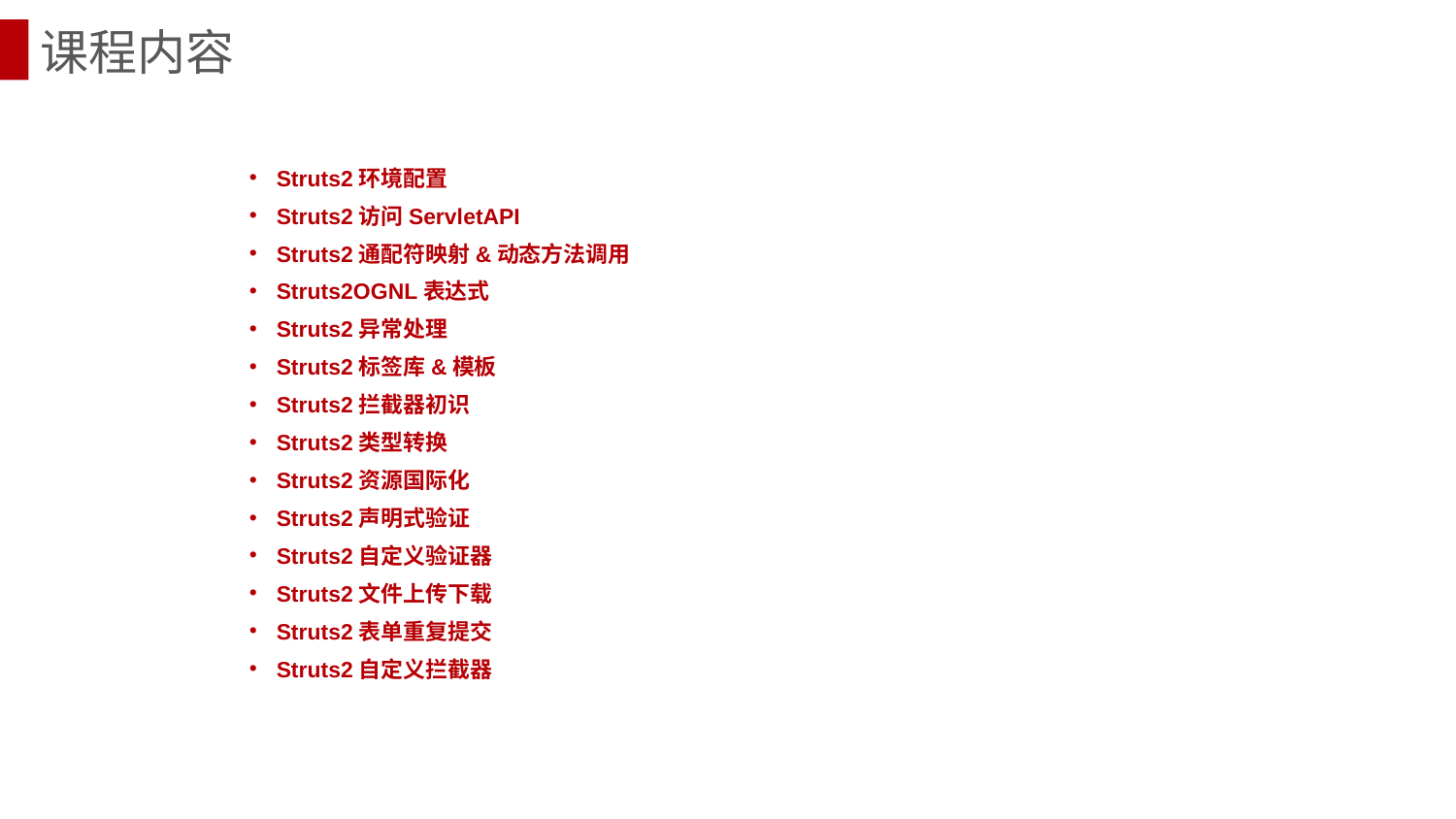

课程内容

Struts2环境配置
Struts2访问ServletAPI
Struts2通配符映射&动态方法调用
Struts2OGNL表达式
Struts2异常处理
Struts2标签库&模板
Struts2拦截器初识
Struts2类型转换
Struts2资源国际化
Struts2声明式验证
Struts2自定义验证器
Struts2文件上传下载
Struts2表单重复提交
Struts2自定义拦截器